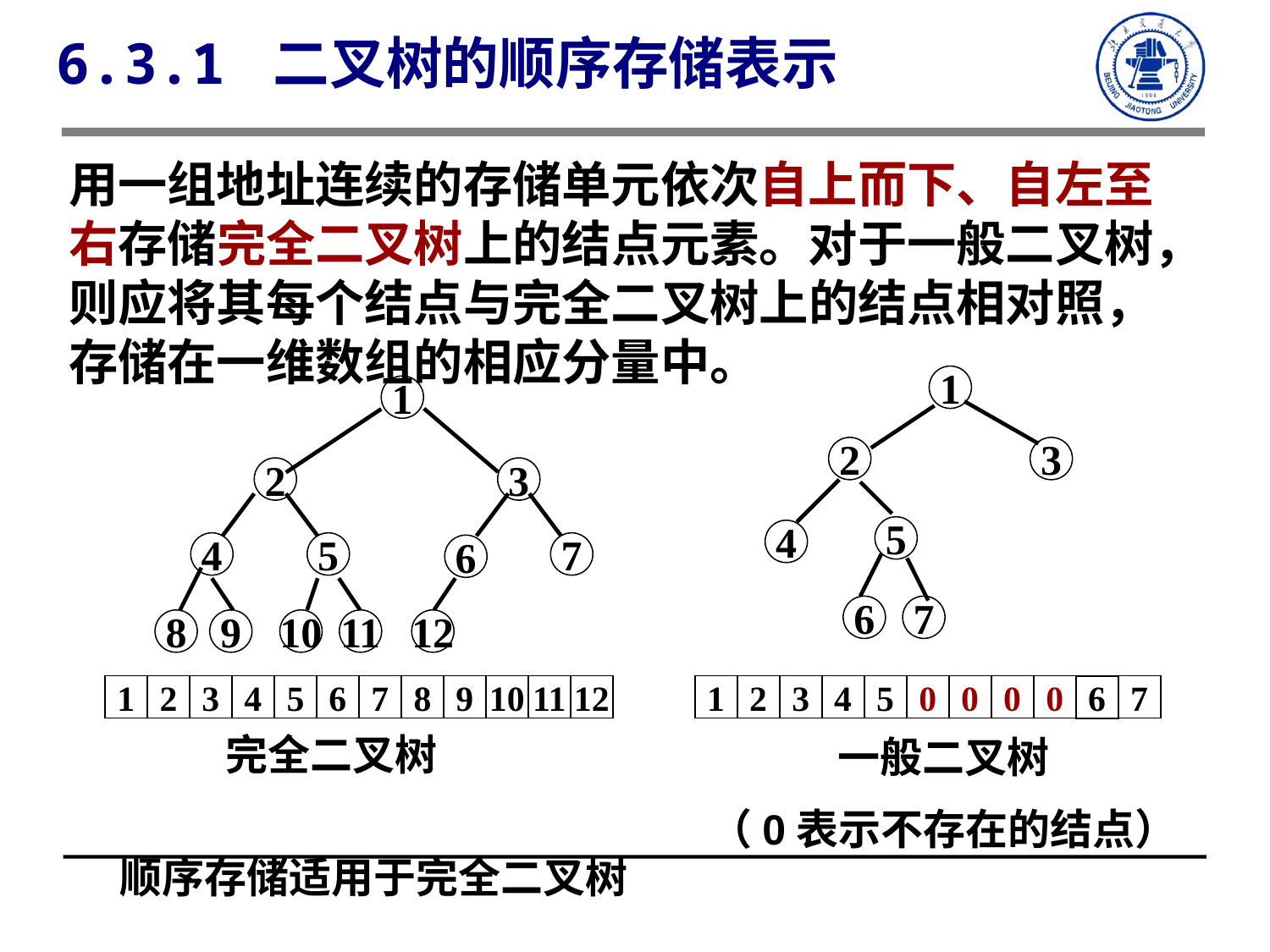

6.3.1 二叉树的顺序存储表示
用一组地址连续的存储单元依次自上而下、自左至右存储完全二叉树上的结点元素。对于一般二叉树，则应将其每个结点与完全二叉树上的结点相对照，存储在一维数组的相应分量中。
1

2
3

5
4

6
7
1

2
3

4
5
7
6

8
9
10
11
12
1
2
3
4
5
6
7
8
9
10
11
12
1
2
3
4
5
0
0
0
0
7
6
          完全二叉树
顺序存储适用于完全二叉树
一般二叉树
（0表示不存在的结点）